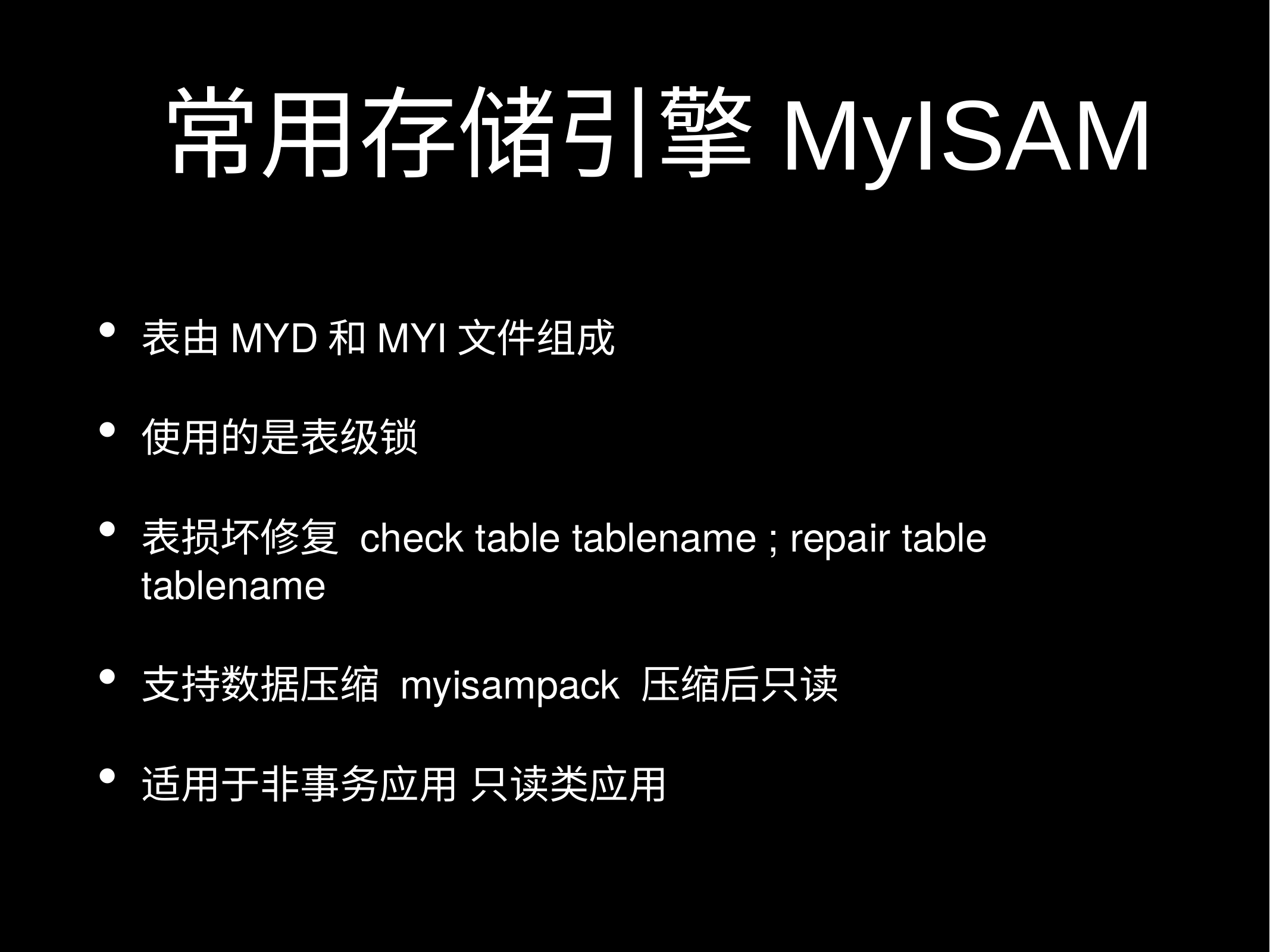

# 常用存储引擎MyISAM
表由MYD和MYI文件组成
使用的是表级锁
表损坏修复 check table tablename ; repair table tablename
支持数据压缩 myisampack 压缩后只读
适用于非事务应用 只读类应用